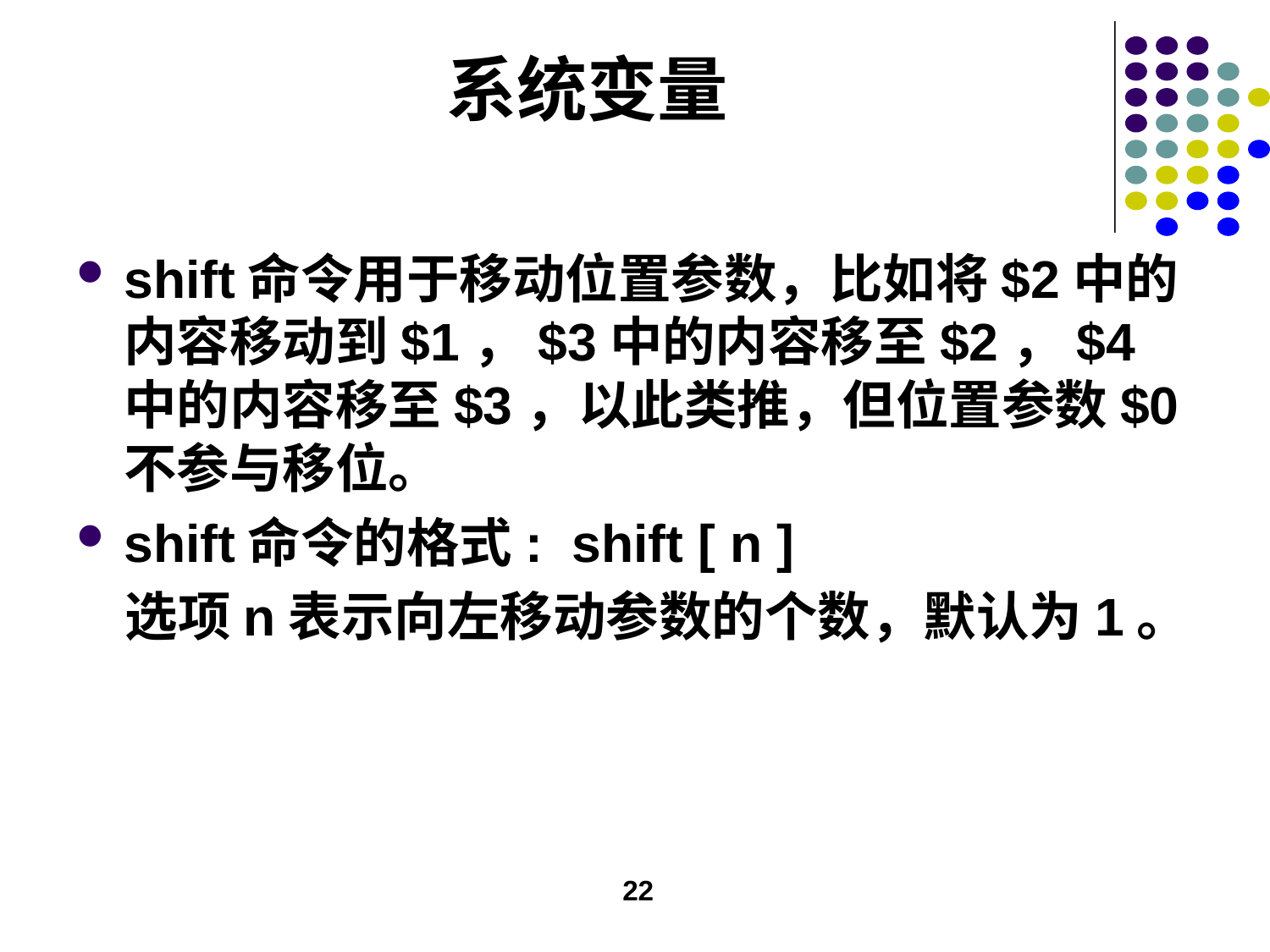

# 系统变量
shift命令用于移动位置参数，比如将$2中的内容移动到$1，$3中的内容移至$2，$4中的内容移至$3，以此类推，但位置参数$0不参与移位。
shift命令的格式:  shift [ n ]
   选项n表示向左移动参数的个数，默认为1。

22